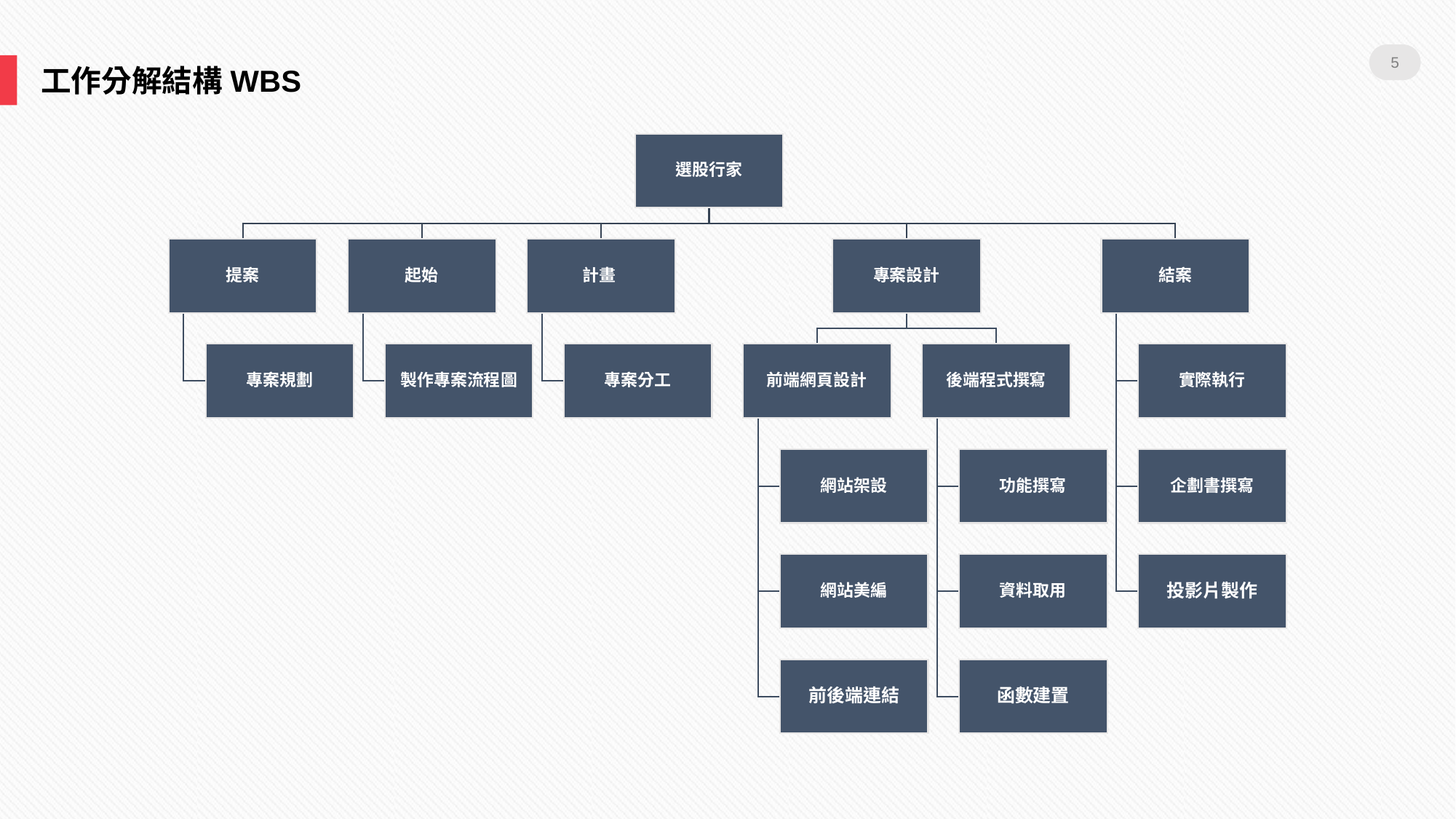

5
工作分解結構WBS
選股行家
提案
專案規劃
起始
製作專案流程圖
計畫
專案分工
專案設計
前端網頁設計
網站架設
網站美編
前後端連結
後端程式撰寫
功能撰寫
資料取用
函數建置
結案
實際執行
企劃書撰寫
投影片製作